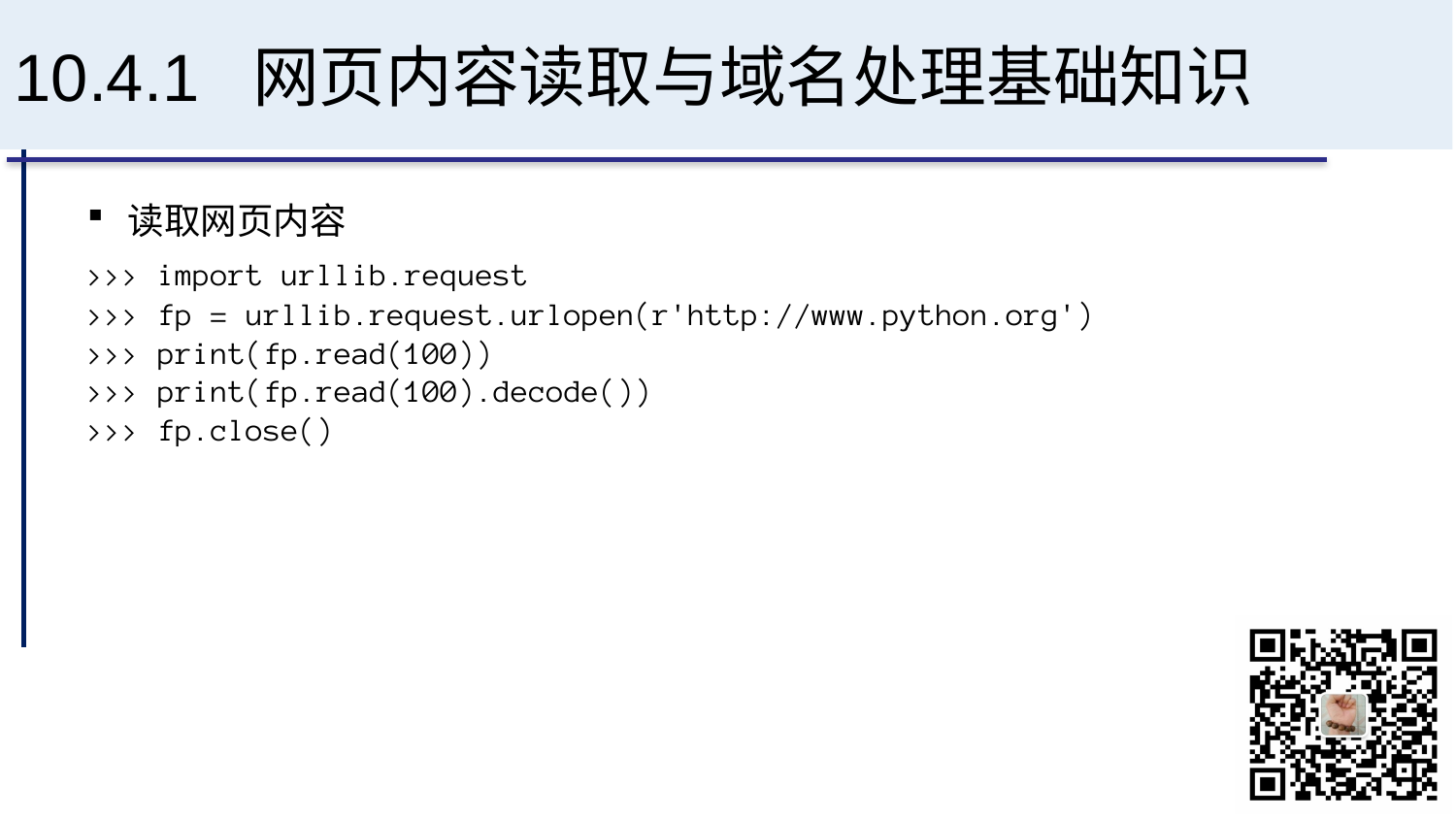

# 10.4.1  网页内容读取与域名处理基础知识
读取网页内容
>>> import urllib.request
>>> fp = urllib.request.urlopen(r'http://www.python.org')
>>> print(fp.read(100))
>>> print(fp.read(100).decode())
>>> fp.close()